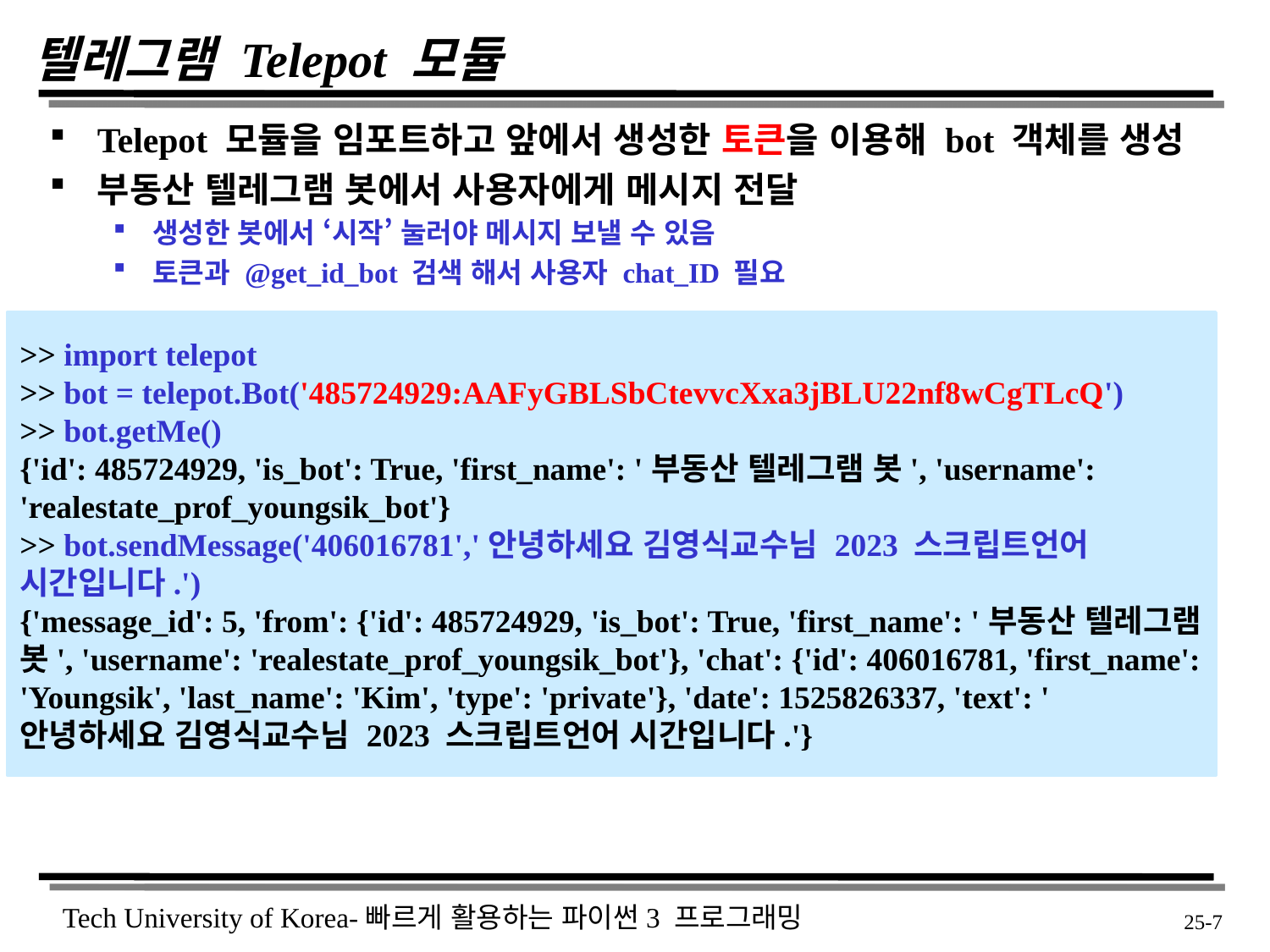

# 텔레그램 Telepot 모듈
Telepot 모듈을 임포트하고 앞에서 생성한 토큰을 이용해 bot 객체를 생성
부동산 텔레그램 봇에서 사용자에게 메시지 전달
생성한 봇에서 ‘시작’ 눌러야 메시지 보낼 수 있음
토큰과 @get_id_bot 검색 해서 사용자 chat_ID 필요

>> import telepot
>> bot = telepot.Bot('485724929:AAFyGBLSbCtevvcXxa3jBLU22nf8wCgTLcQ')
>> bot.getMe()
{'id': 485724929, 'is_bot': True, 'first_name': '부동산 텔레그램 봇', 'username': 'realestate_prof_youngsik_bot'}
>> bot.sendMessage('406016781','안녕하세요 김영식교수님 2023 스크립트언어 시간입니다.')
{'message_id': 5, 'from': {'id': 485724929, 'is_bot': True, 'first_name': '부동산 텔레그램 봇', 'username': 'realestate_prof_youngsik_bot'}, 'chat': {'id': 406016781, 'first_name': 'Youngsik', 'last_name': 'Kim', 'type': 'private'}, 'date': 1525826337, 'text': '안녕하세요 김영식교수님 2023 스크립트언어 시간입니다.'}
 25-7